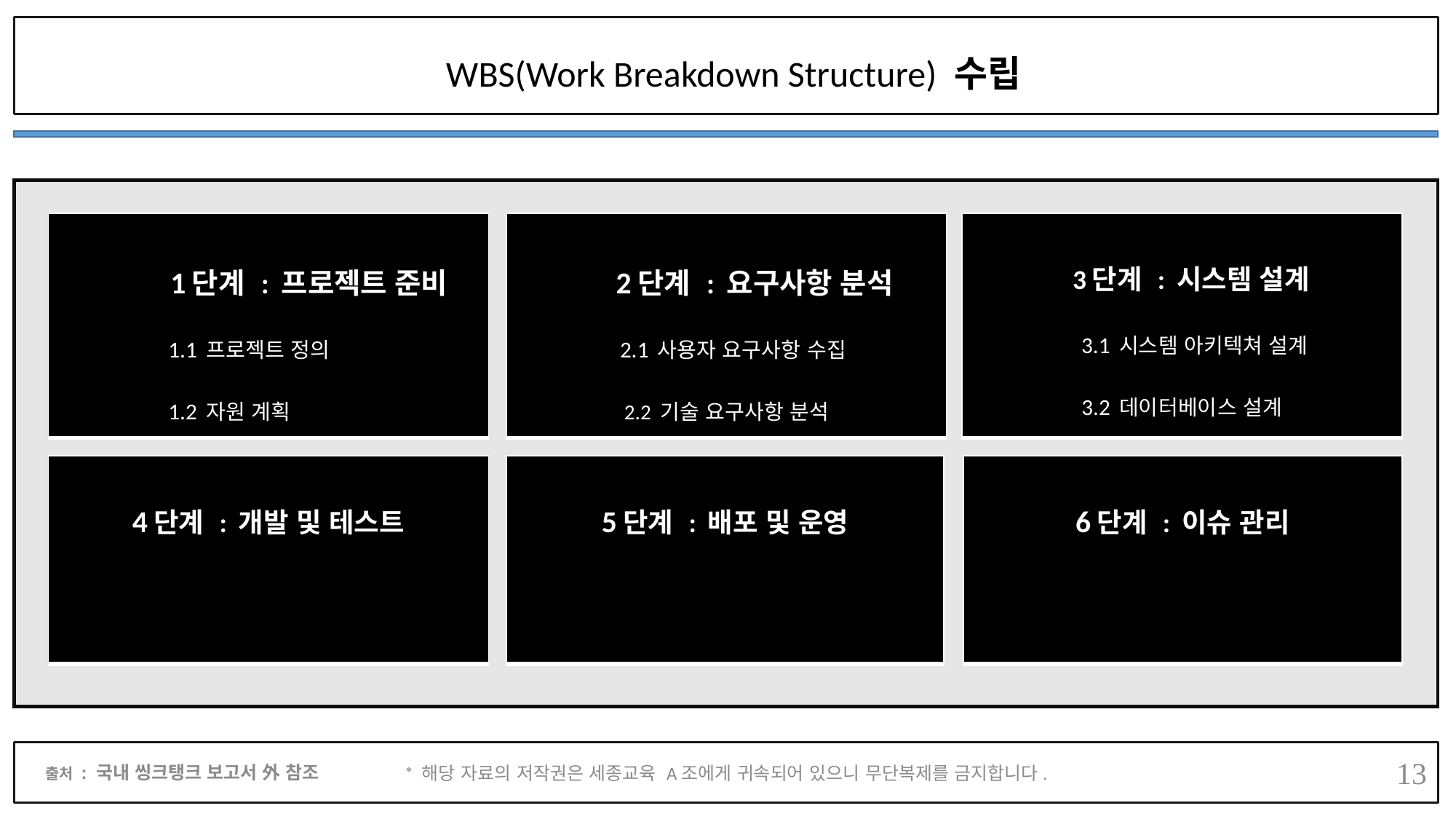

# WBS(Work Breakdown Structure) 수립

| 2단계 : 요구사항 분석 2.1 사용자 요구사항 수집 2.2 기술 요구사항 분석 |
| --- |
| 1단계 : 프로젝트 준비 1.1 프로젝트 정의 1.2 자원 계획 |
| --- |
| 3단계 : 시스템 설계 3.1 시스템 아키텍쳐 설계 3.2 데이터베이스 설계 |
| --- |
| 5단계 : 배포 및 운영 |
| --- |
| 6단계 : 이슈 관리 |
| --- |
| 4단계 : 개발 및 테스트 |
| --- |

출처 : 국내 씽크탱크 보고서 外 참조
* 해당 자료의 저작권은 세종교육 A조에게 귀속되어 있으니 무단복제를 금지합니다.
13